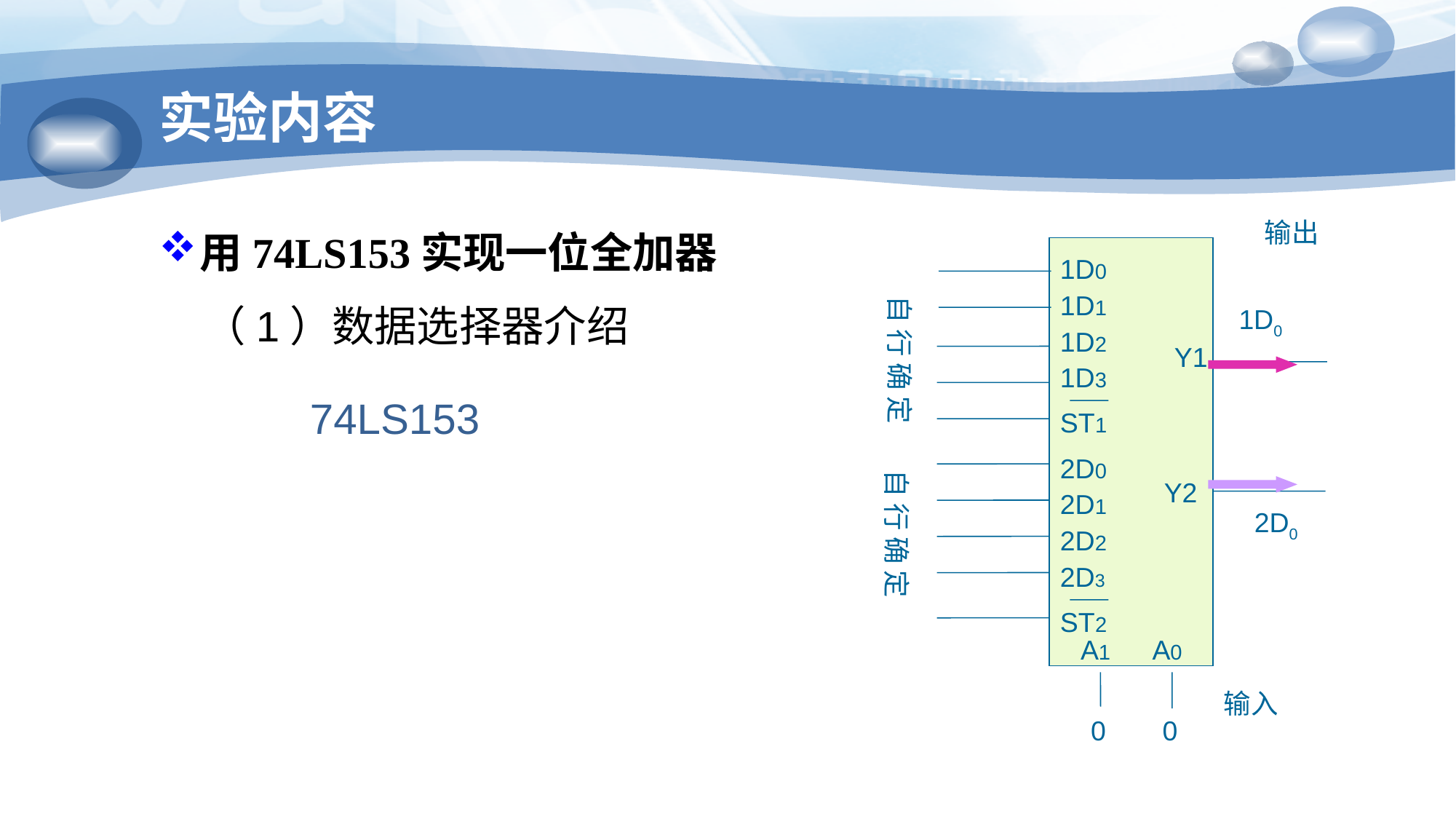

# 实验内容
输出

1D0

1D1
自 行 确 定
1D0

1D2
Y1

1D3

ST1

2D0
自 行 确 定

Y2

2D1

2D0
2D2

2D3

ST2

A1
A0

输入
0
0
用74LS153实现一位全加器
（1）数据选择器介绍
         74LS153